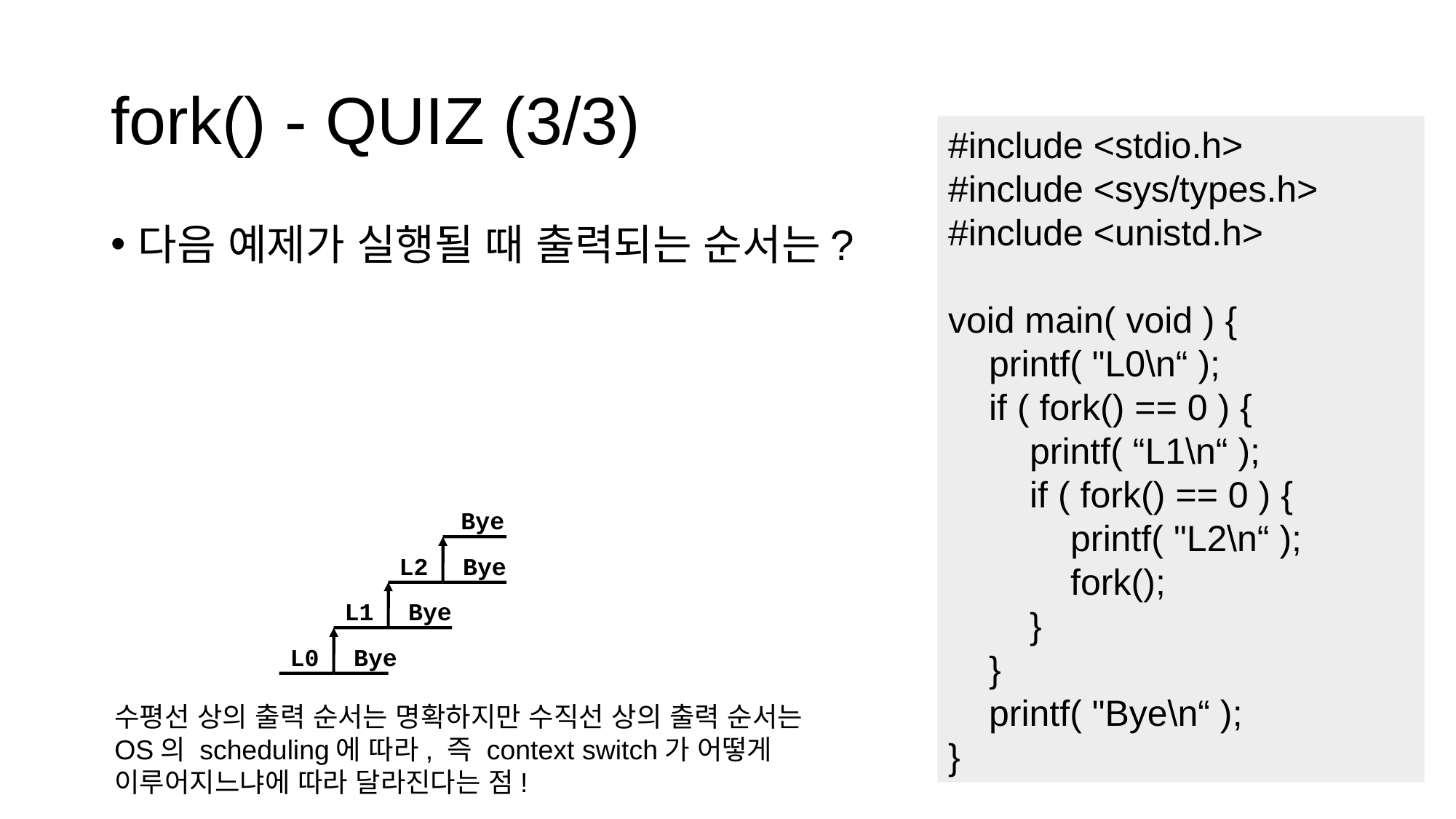

# fork() - QUIZ (3/3)
#include <stdio.h>
#include <sys/types.h>
#include <unistd.h>

void main( void ) {
    printf( "L0\n“ );
    if ( fork() == 0 ) {
        printf( “L1\n“ );
        if ( fork() == 0 ) {
            printf( "L2\n“ );
            fork();
        }
    }
    printf( "Bye\n“ );
}
다음 예제가 실행될 때 출력되는 순서는?

Bye

Bye

L2

Bye

L1

Bye

L0

수평선 상의 출력 순서는 명확하지만 수직선 상의 출력 순서는
OS의 scheduling에 따라, 즉 context switch가 어떻게
이루어지느냐에 따라 달라진다는 점!